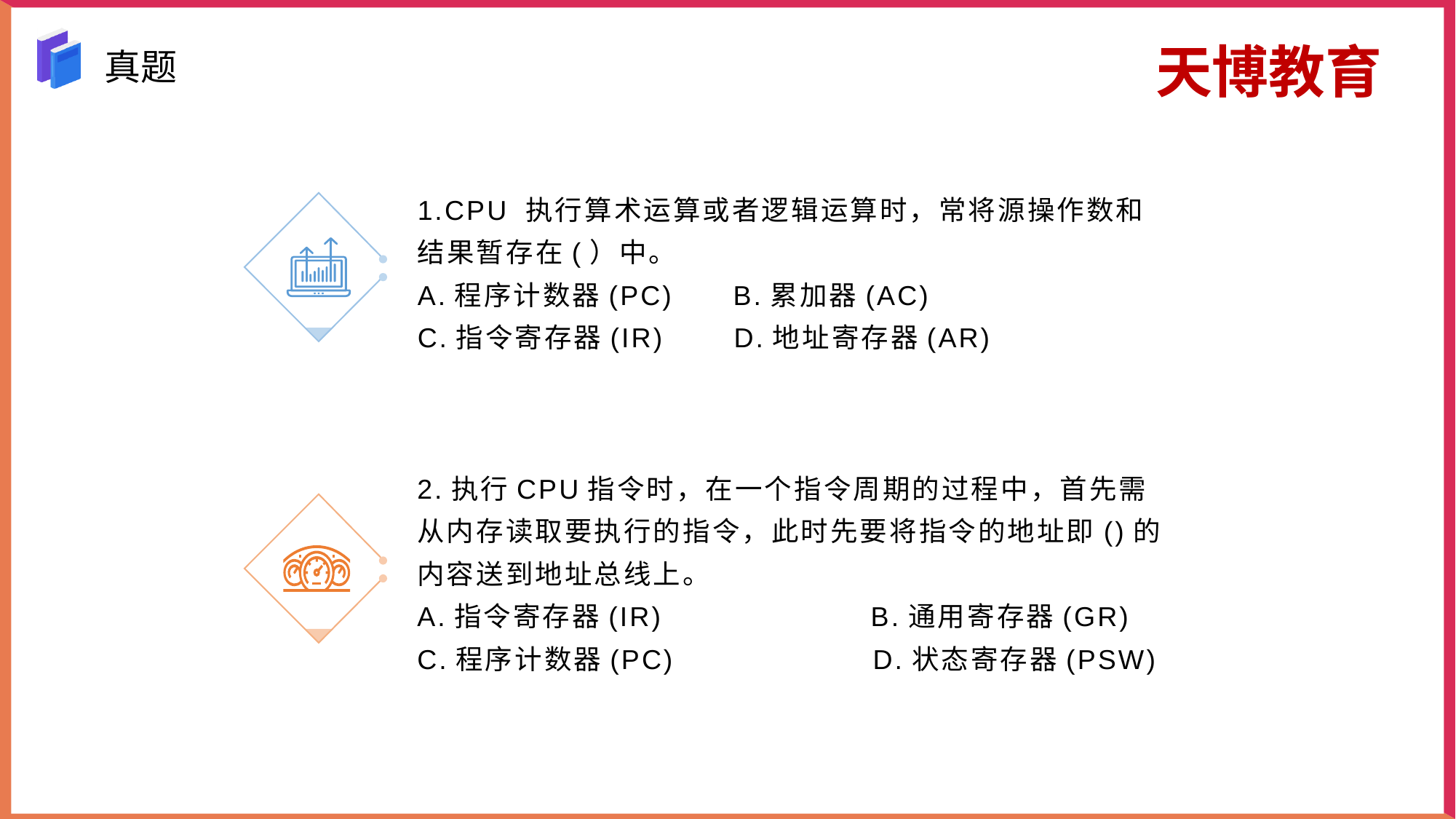

天博教育
真题
1.CPU 执行算术运算或者逻辑运算时，常将源操作数和结果暂存在(）中。
A.程序计数器(PC)      B.累加器(AC)
C.指令寄存器(IR)       D.地址寄存器(AR)

2.执行CPU指令时，在一个指令周期的过程中，首先需从内存读取要执行的指令，此时先要将指令的地址即()的内容送到地址总线上。
A.指令寄存器(IR)                     B.通用寄存器(GR)
C.程序计数器(PC)                    D.状态寄存器(PSW)